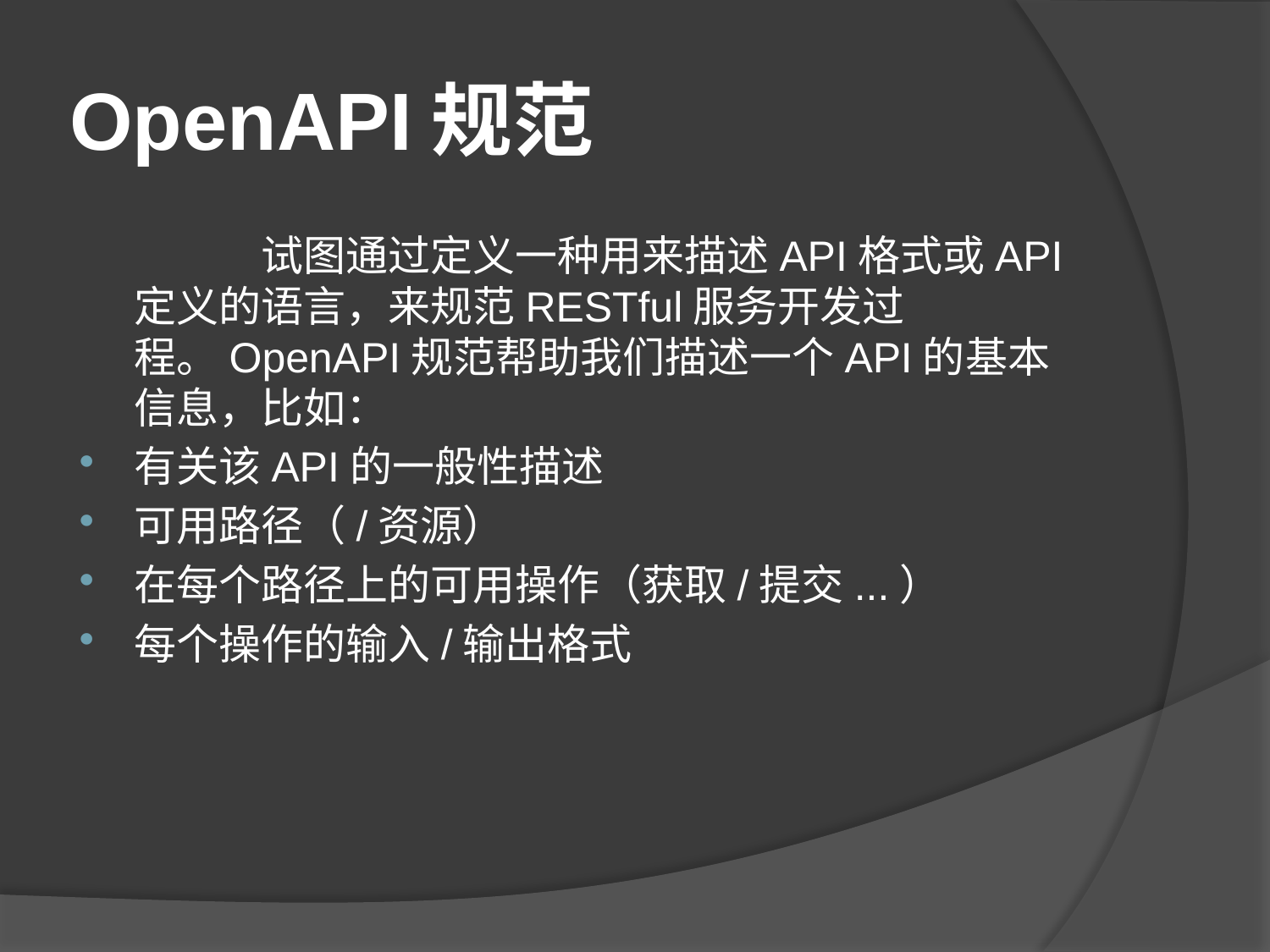

# OpenAPI规范
		试图通过定义一种用来描述API格式或API定义的语言，来规范RESTful服务开发过程。OpenAPI规范帮助我们描述一个API的基本信息，比如：
有关该API的一般性描述
可用路径（/资源）
在每个路径上的可用操作（获取/提交...）
每个操作的输入/输出格式